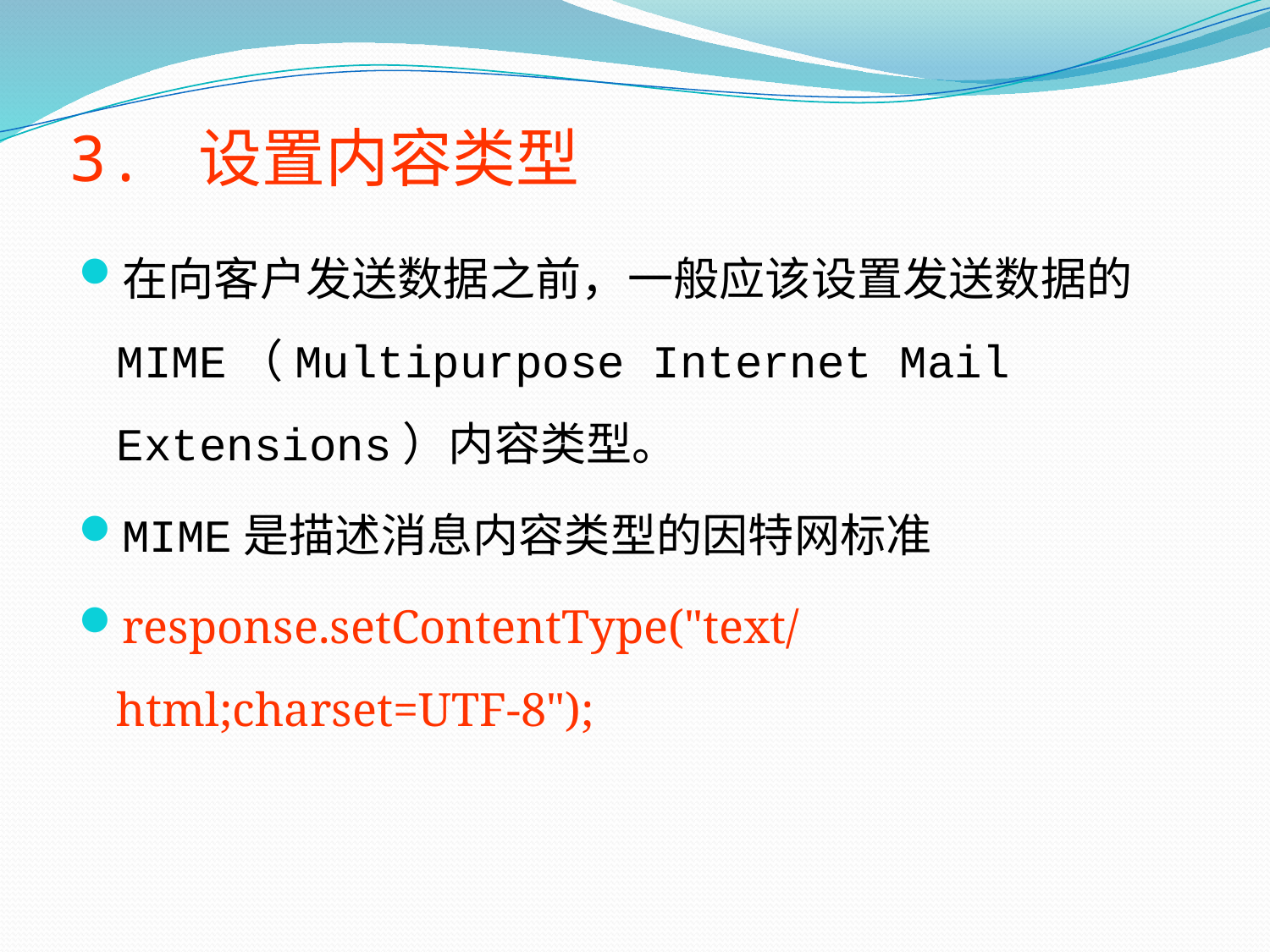

# 3. 设置内容类型
在向客户发送数据之前，一般应该设置发送数据的MIME（Multipurpose Internet Mail Extensions）内容类型。
MIME是描述消息内容类型的因特网标准
response.setContentType("text/html;charset=UTF-8");